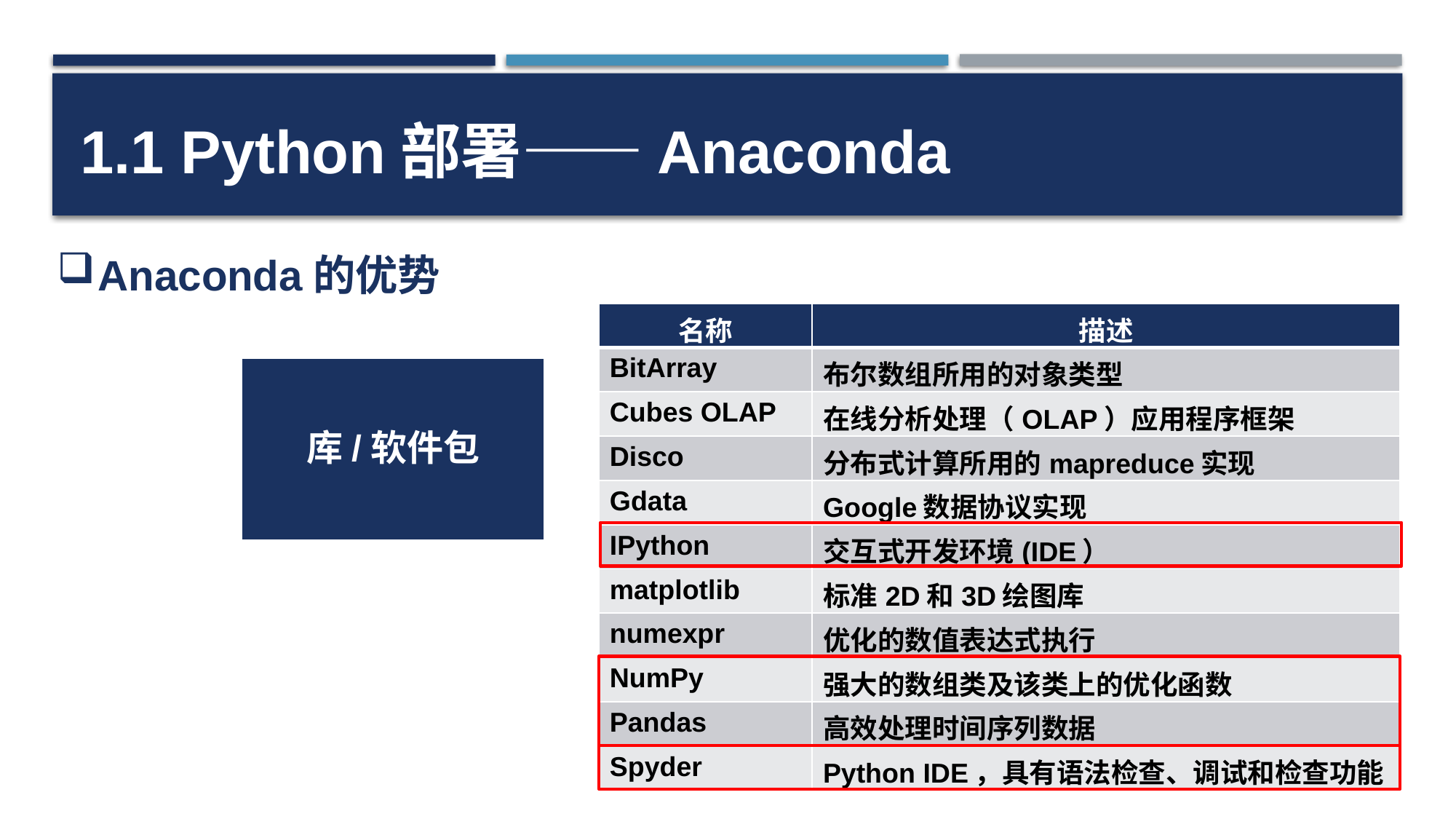

1.1 Python部署——Anaconda
Anaconda的优势
| 名称 | 描述 |
| --- | --- |
| BitArray | 布尔数组所用的对象类型 |
| Cubes OLAP | 在线分析处理（OLAP）应用程序框架 |
| Disco | 分布式计算所用的mapreduce实现 |
| Gdata | Google数据协议实现 |
| IPython | 交互式开发环境(IDE） |
| matplotlib | 标准2D和3D绘图库 |
| numexpr | 优化的数值表达式执行 |
| NumPy | 强大的数组类及该类上的优化函数 |
| Pandas | 高效处理时间序列数据 |
| Spyder | Python IDE，具有语法检查、调试和检查功能 |
库/软件包

5